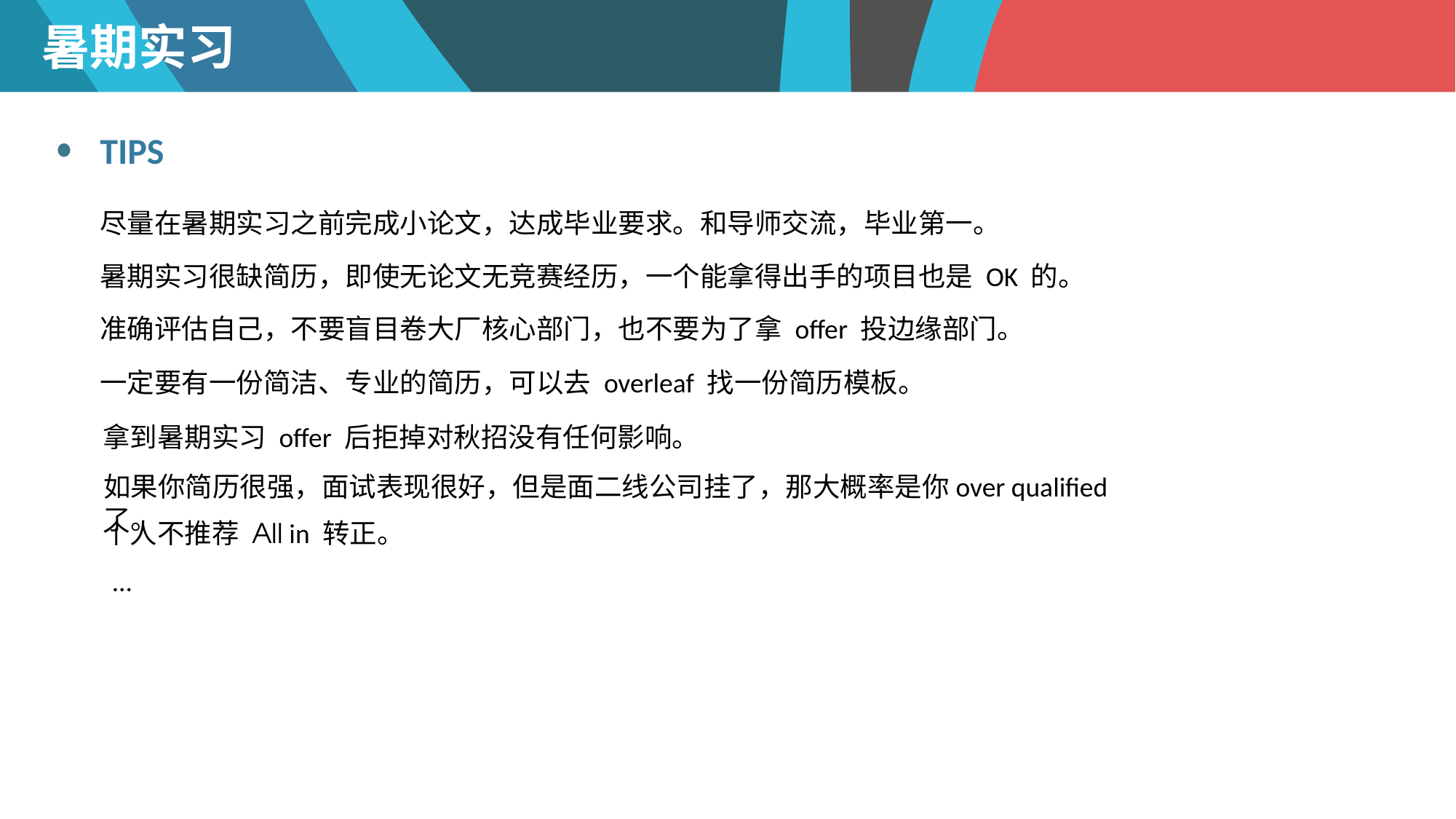

暑期实习
TIPS

尽量在暑期实习之前完成小论文，达成毕业要求。和导师交流，毕业第一。
暑期实习很缺简历，即使无论文无竞赛经历，一个能拿得出手的项目也是 OK 的。
准确评估自己，不要盲目卷大厂核心部门，也不要为了拿 offer 投边缘部门。
一定要有一份简洁、专业的简历，可以去 overleaf 找一份简历模板。
拿到暑期实习 offer 后拒掉对秋招没有任何影响。
如果你简历很强，面试表现很好，但是面二线公司挂了，那大概率是你over qualified了。
个人不推荐 All in 转正。
...